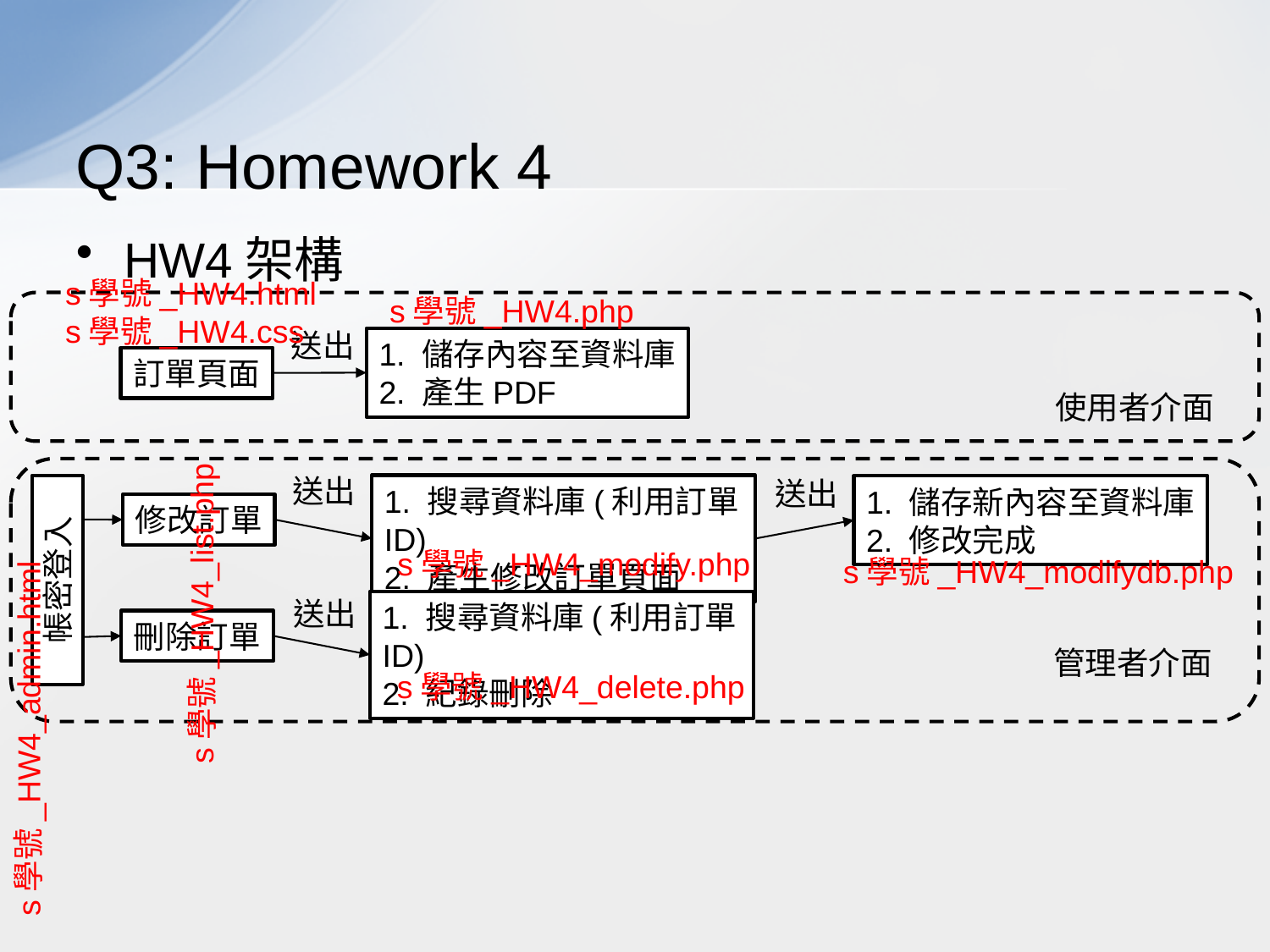

# Q3: Homework 4
HW4架構

s學號_HW4.html
s學號_HW4.css
s學號_HW4.php

送出
1. 儲存內容至資料庫
2. 產生PDF
訂單頁面
使用者介面

送出
送出
1. 搜尋資料庫(利用訂單ID)
2. 產生修改訂單頁面
1. 儲存新內容至資料庫
2. 修改完成
修改訂單
s學號_HW4_modify.php
s學號_HW4_modifydb.php
帳密登入
s學號_HW4_list.php
送出
1. 搜尋資料庫(利用訂單ID)
2. 紀錄刪除
刪除訂單
管理者介面
s學號_HW4_delete.php
s學號_HW4_admin.html